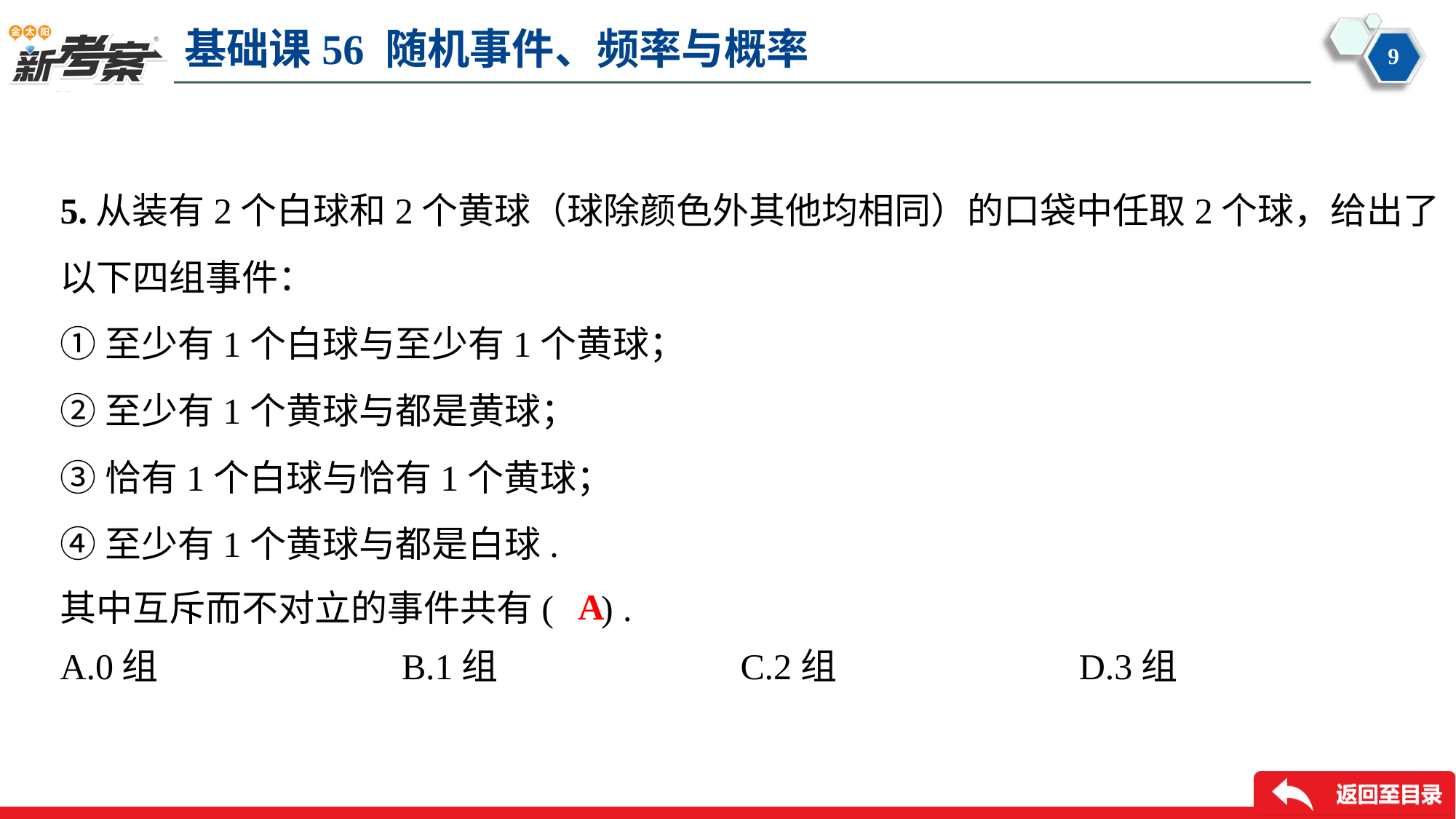

5.从装有2个白球和2个黄球（球除颜色外其他均相同）的口袋中任取2个球，给出了
以下四组事件：
①至少有1个白球与至少有1个黄球；
②至少有1个黄球与都是黄球；
③恰有1个白球与恰有1个黄球；
④至少有1个黄球与都是白球.
其中互斥而不对立的事件共有(     ) .
A
A.0组	B.1组	C.2组	D.3组